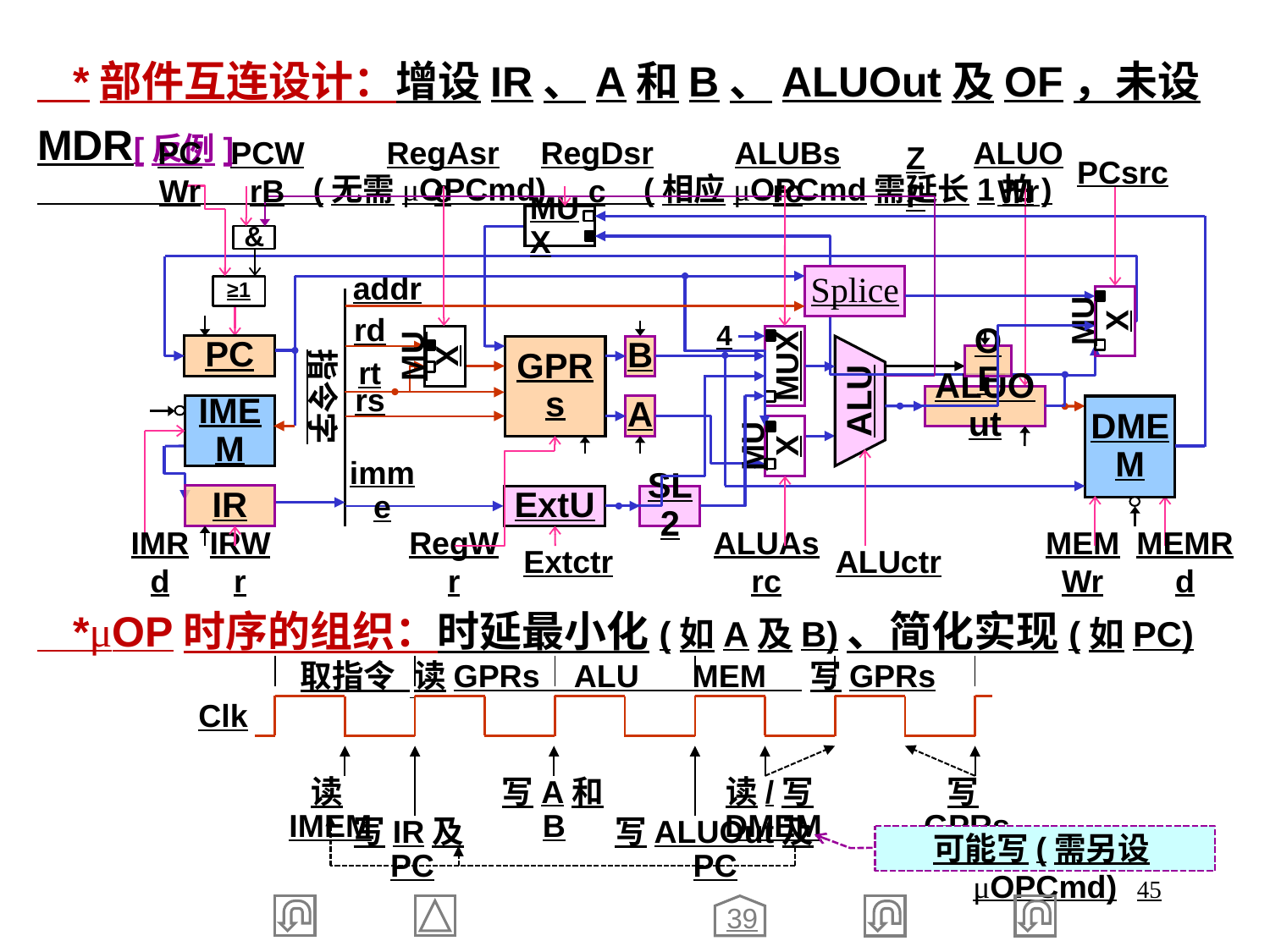

*部件互连设计：增设IR、A和B、ALUOut及OF，未设MDR[反例]
                               (无需μOPCmd)           (相应μOPCmd需延长1拍)
PCWr
PCWrB
RegAsrc
RegDsrc
ALUBsrc
ZF
ALUOWr
PCsrc
MUX

&

Splice
≥1
addr

MUX
rd
rt
rs
4

PC
MUX
GPRs
B

MUX
OF
指令字

ALU
ALUOut

IMEM
A
DMEM

MUX

imme
IR
ExtU
SL2

IMRd
IRWr
RegWr
Extctr
ALUAsrc
ALUctr
MEMWr
MEMRd
   *μOP时序的组织：时延最小化(如A及B)、简化实现(如PC)
取指令   读GPRs    ALU      MEM    写GPRs
Clk
读IMEM
写A和B
读/写DMEM
写GPRs
写IR及PC
写ALUOut及PC
可能写(需另设μOPCmd)
45

39